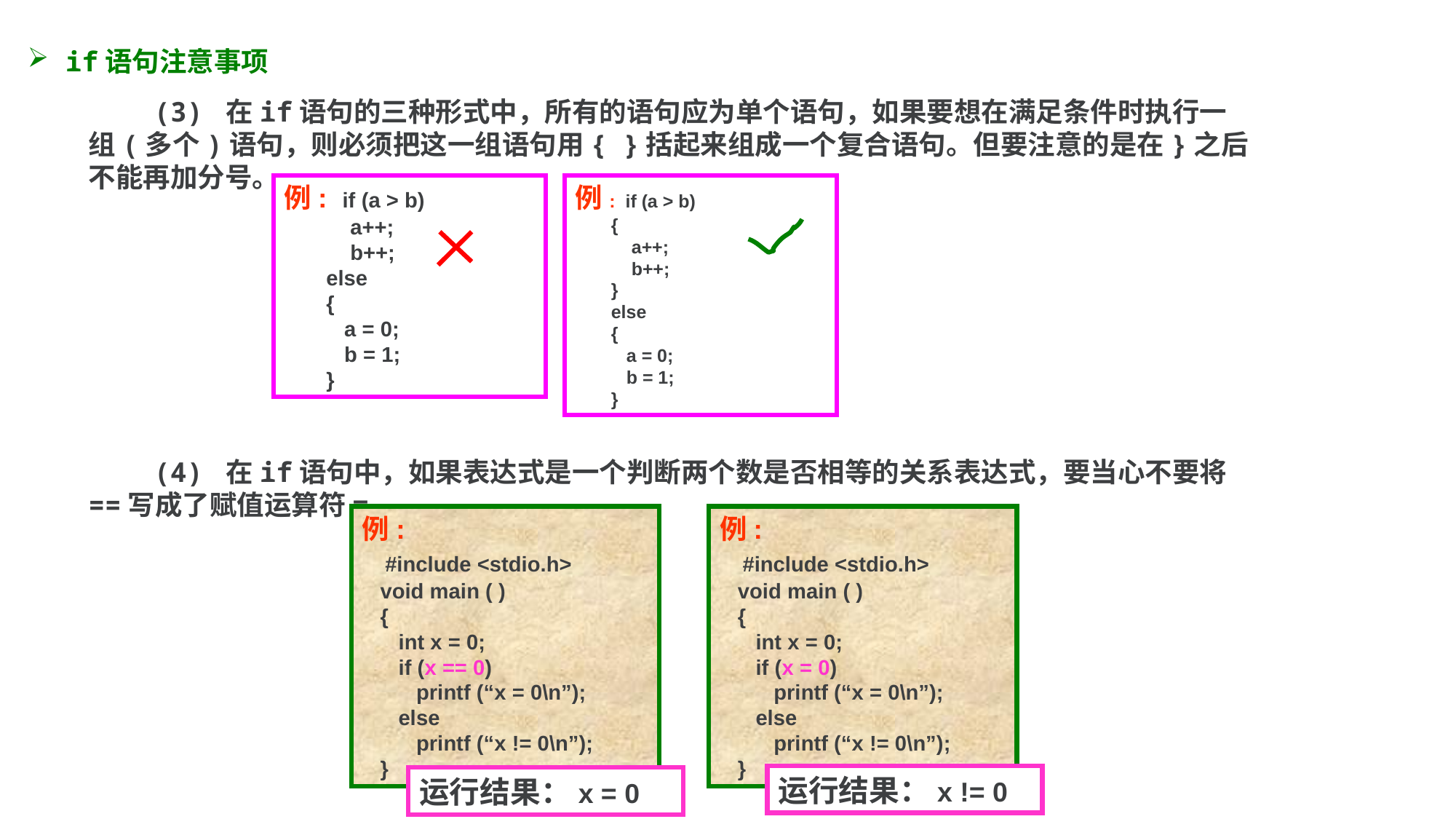

if语句注意事项
    (3) 在if语句的三种形式中，所有的语句应为单个语句，如果要想在满足条件时执行一组(多个)语句，则必须把这一组语句用{ }括起来组成一个复合语句。但要注意的是在}之后不能再加分号。

    (4) 在if语句中，如果表达式是一个判断两个数是否相等的关系表达式，要当心不要将==写成了赋值运算符=。
例:  if (a > b)
           a++;
           b++;
       else
       {
          a = 0;
          b = 1;
       }
例:  if (a > b)
       {
           a++;
           b++;
       }
       else
       {
          a = 0;
          b = 1;
       }

例:
   #include <stdio.h>
   void main ( )
   {
      int x = 0;
      if (x == 0)
         printf (“x = 0\n”);
      else
         printf (“x != 0\n”);
   }
例:
   #include <stdio.h>
   void main ( )
   {
      int x = 0;
      if (x = 0)
         printf (“x = 0\n”);
      else
         printf (“x != 0\n”);
   }
运行结果：x != 0
运行结果：x = 0